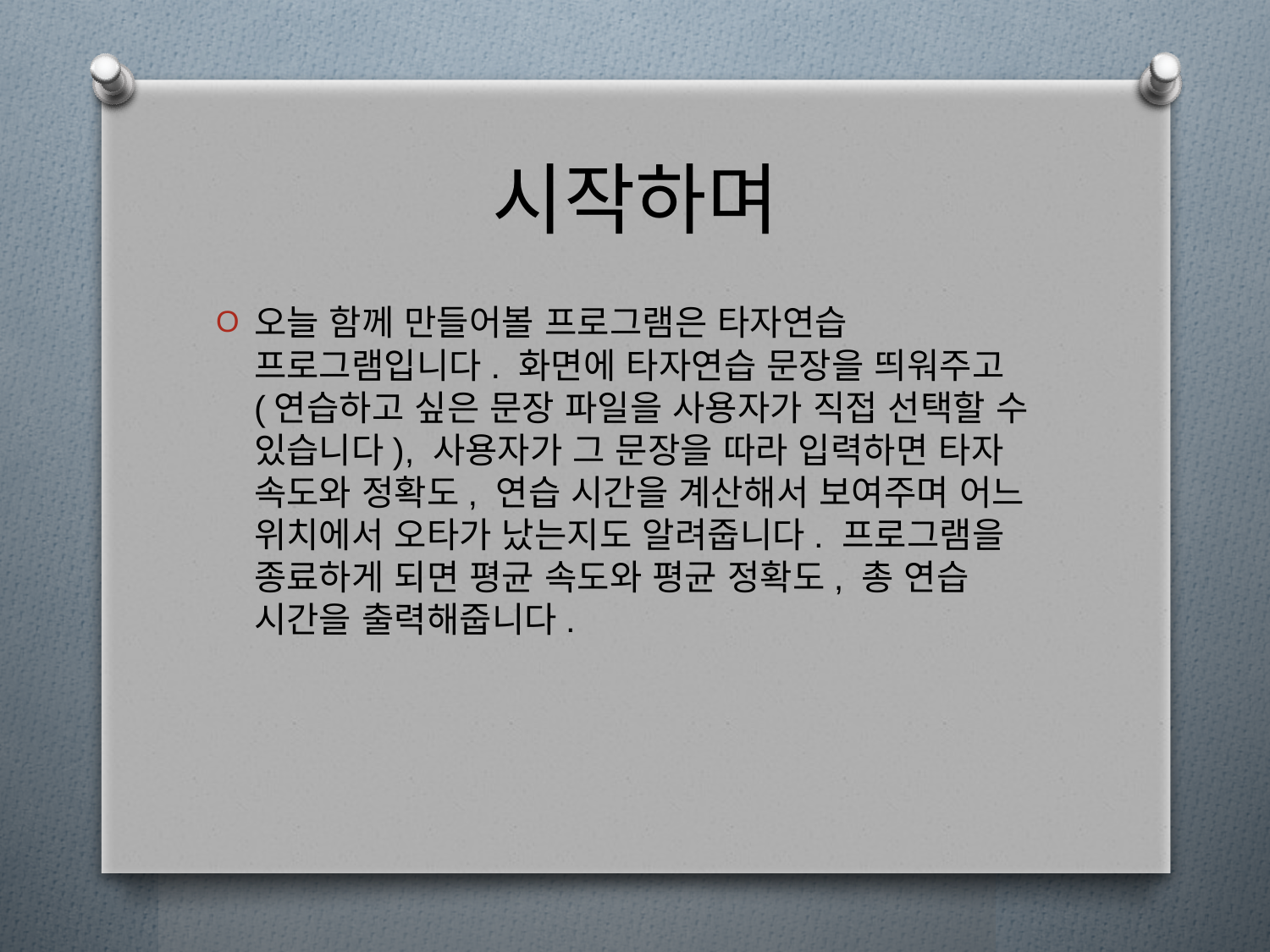

# 시작하며
오늘 함께 만들어볼 프로그램은 타자연습 프로그램입니다. 화면에 타자연습 문장을 띄워주고(연습하고 싶은 문장 파일을 사용자가 직접 선택할 수 있습니다), 사용자가 그 문장을 따라 입력하면 타자 속도와 정확도, 연습 시간을 계산해서 보여주며 어느 위치에서 오타가 났는지도 알려줍니다. 프로그램을 종료하게 되면 평균 속도와 평균 정확도, 총 연습 시간을 출력해줍니다.